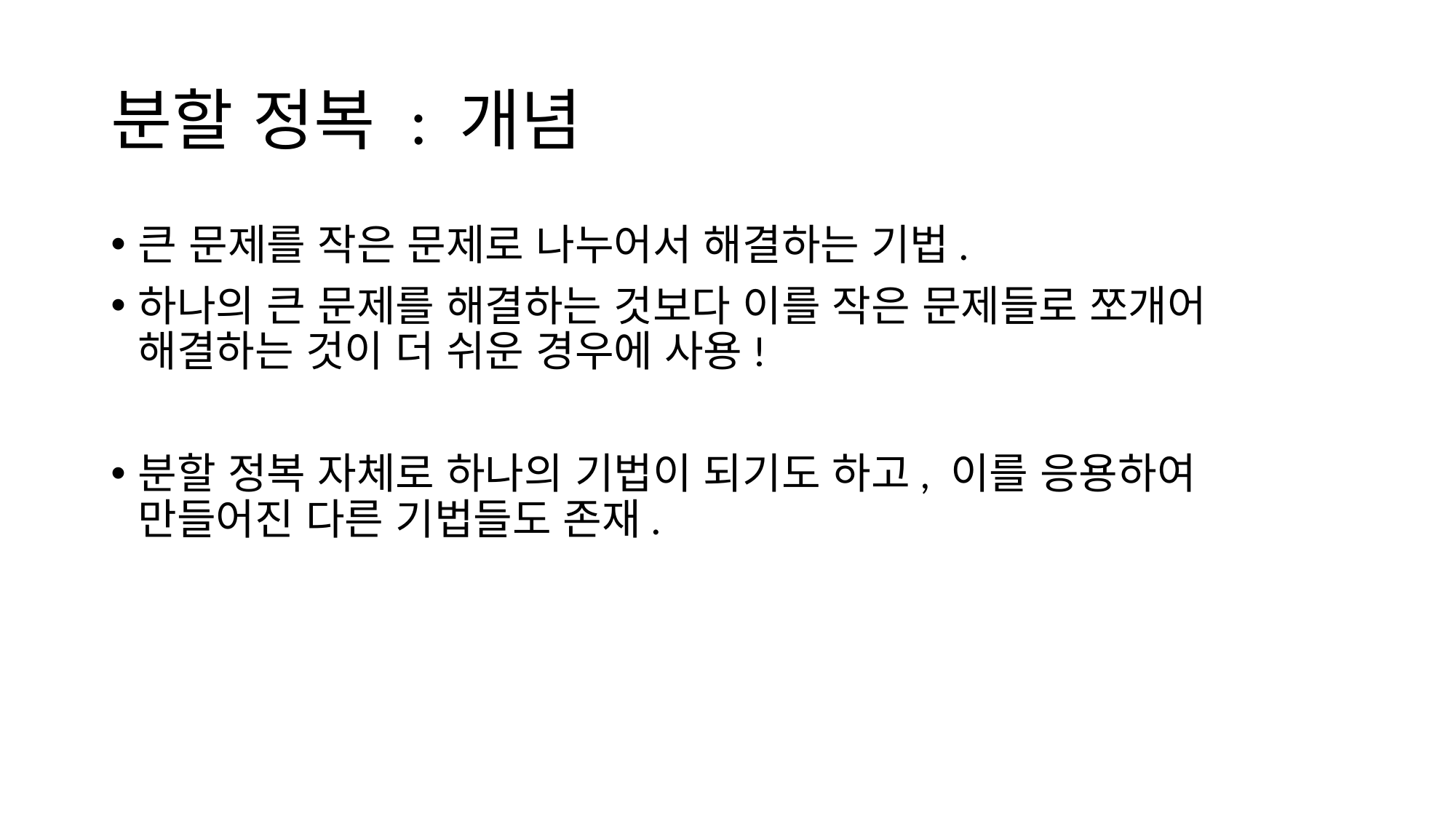

# 분할 정복 : 개념
큰 문제를 작은 문제로 나누어서 해결하는 기법.
하나의 큰 문제를 해결하는 것보다 이를 작은 문제들로 쪼개어 해결하는 것이 더 쉬운 경우에 사용!

분할 정복 자체로 하나의 기법이 되기도 하고, 이를 응용하여 만들어진 다른 기법들도 존재.